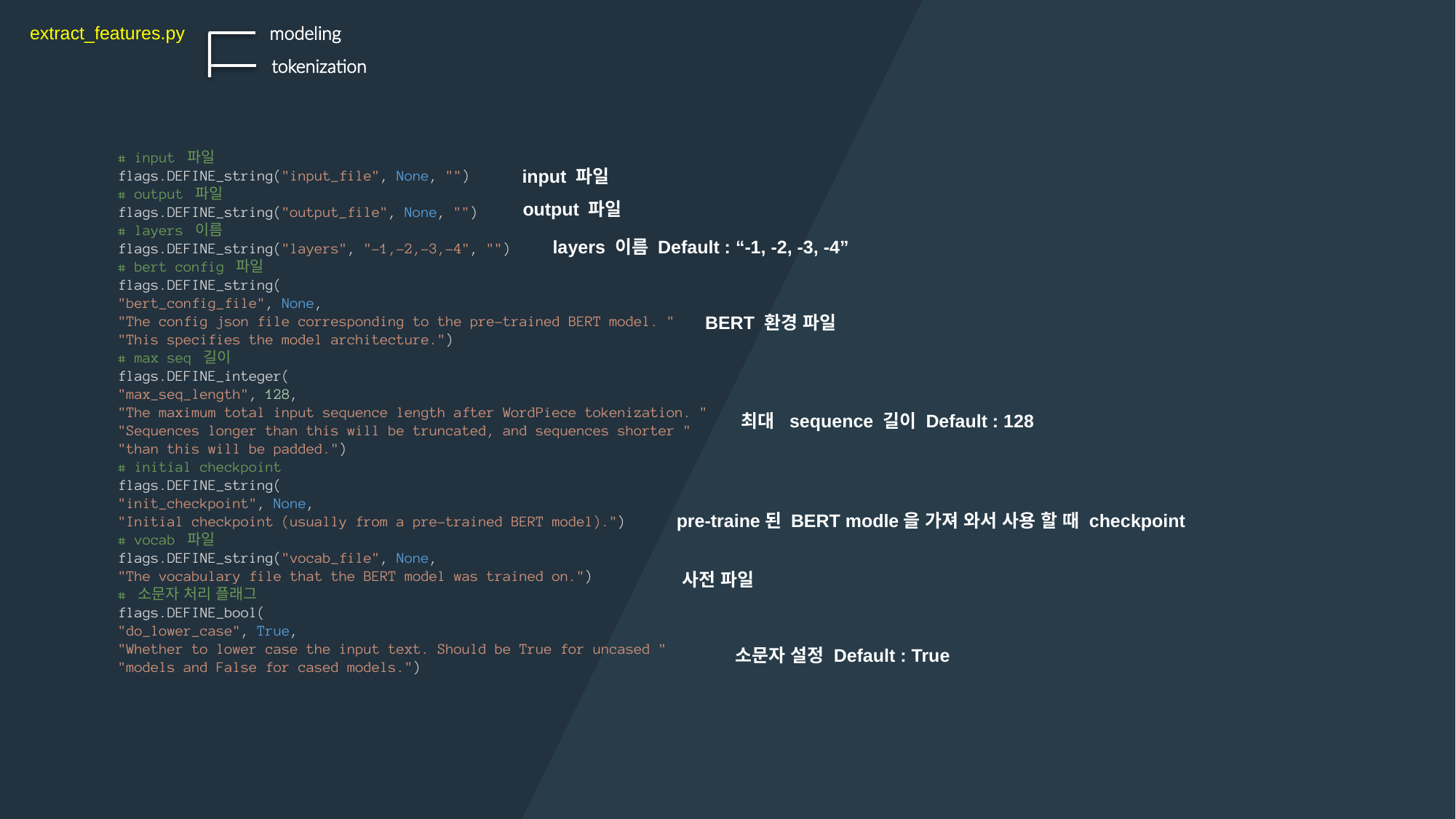

extract_features.py
modeling
tokenization
# input 파일
flags.DEFINE_string("input_file", None, "")
# output 파일
flags.DEFINE_string("output_file", None, "")
# layers 이름
flags.DEFINE_string("layers", "-1,-2,-3,-4", "")
# bert config 파일
flags.DEFINE_string(
"bert_config_file", None,
"The config json file corresponding to the pre-trained BERT model. "
"This specifies the model architecture.")
# max seq 길이
flags.DEFINE_integer(
"max_seq_length", 128,
"The maximum total input sequence length after WordPiece tokenization. "
"Sequences longer than this will be truncated, and sequences shorter "
"than this will be padded.")
# initial checkpoint
flags.DEFINE_string(
"init_checkpoint", None,
"Initial checkpoint (usually from a pre-trained BERT model).")
# vocab 파일
flags.DEFINE_string("vocab_file", None,
"The vocabulary file that the BERT model was trained on.")
# 소문자 처리 플래그
flags.DEFINE_bool(
"do_lower_case", True,
"Whether to lower case the input text. Should be True for uncased "
"models and False for cased models.")
input 파일
output 파일
layers 이름 Default : “-1, -2, -3, -4”
BERT 환경 파일
최대  sequence 길이 Default : 128
pre-traine된 BERT modle을 가져 와서 사용 할 때 checkpoint
사전 파일
소문자 설정 Default : True